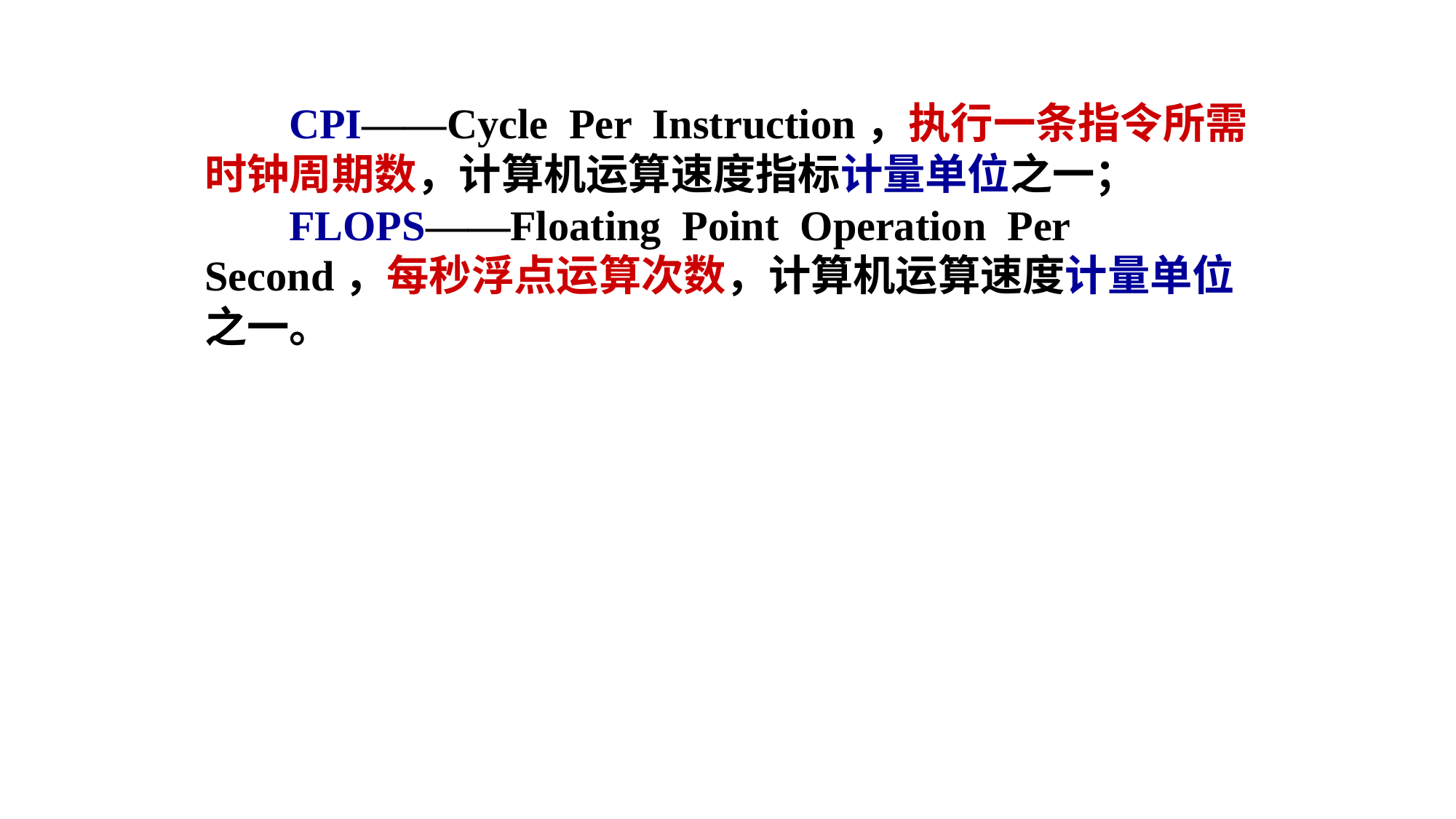

#
        CPI——Cycle  Per  Instruction，执行一条指令所需时钟周期数，计算机运算速度指标计量单位之一；
        FLOPS——Floating  Point  Operation  Per  Second，每秒浮点运算次数，计算机运算速度计量单位之一。